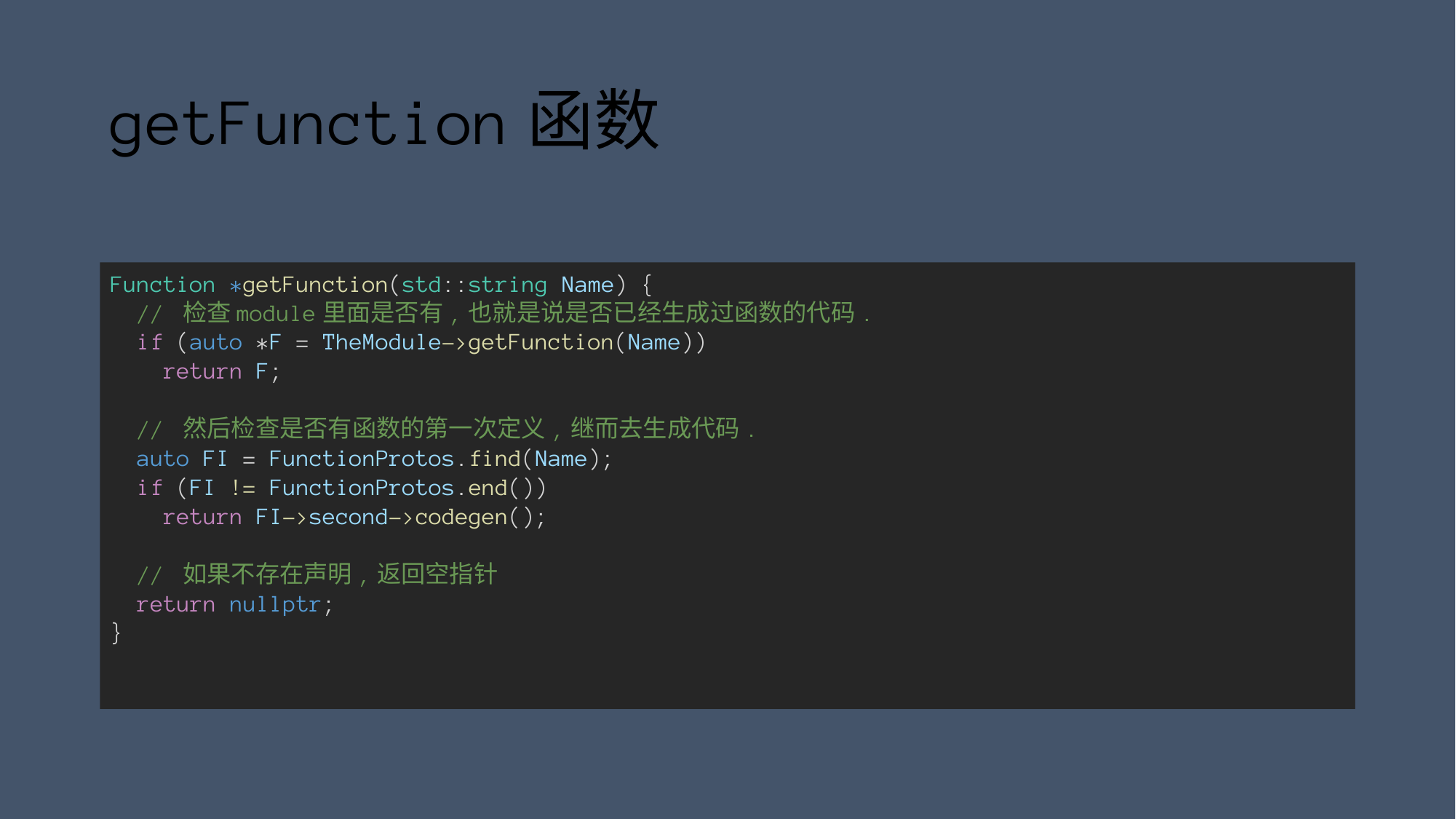

# getFunction函数
Function *getFunction(std::string Name) {
  // 检查module里面是否有,也就是说是否已经生成过函数的代码.
  if (auto *F = TheModule->getFunction(Name))
    return F;
  // 然后检查是否有函数的第一次定义,继而去生成代码.
  auto FI = FunctionProtos.find(Name);
  if (FI != FunctionProtos.end())
    return FI->second->codegen();
  // 如果不存在声明,返回空指针
  return nullptr;
}